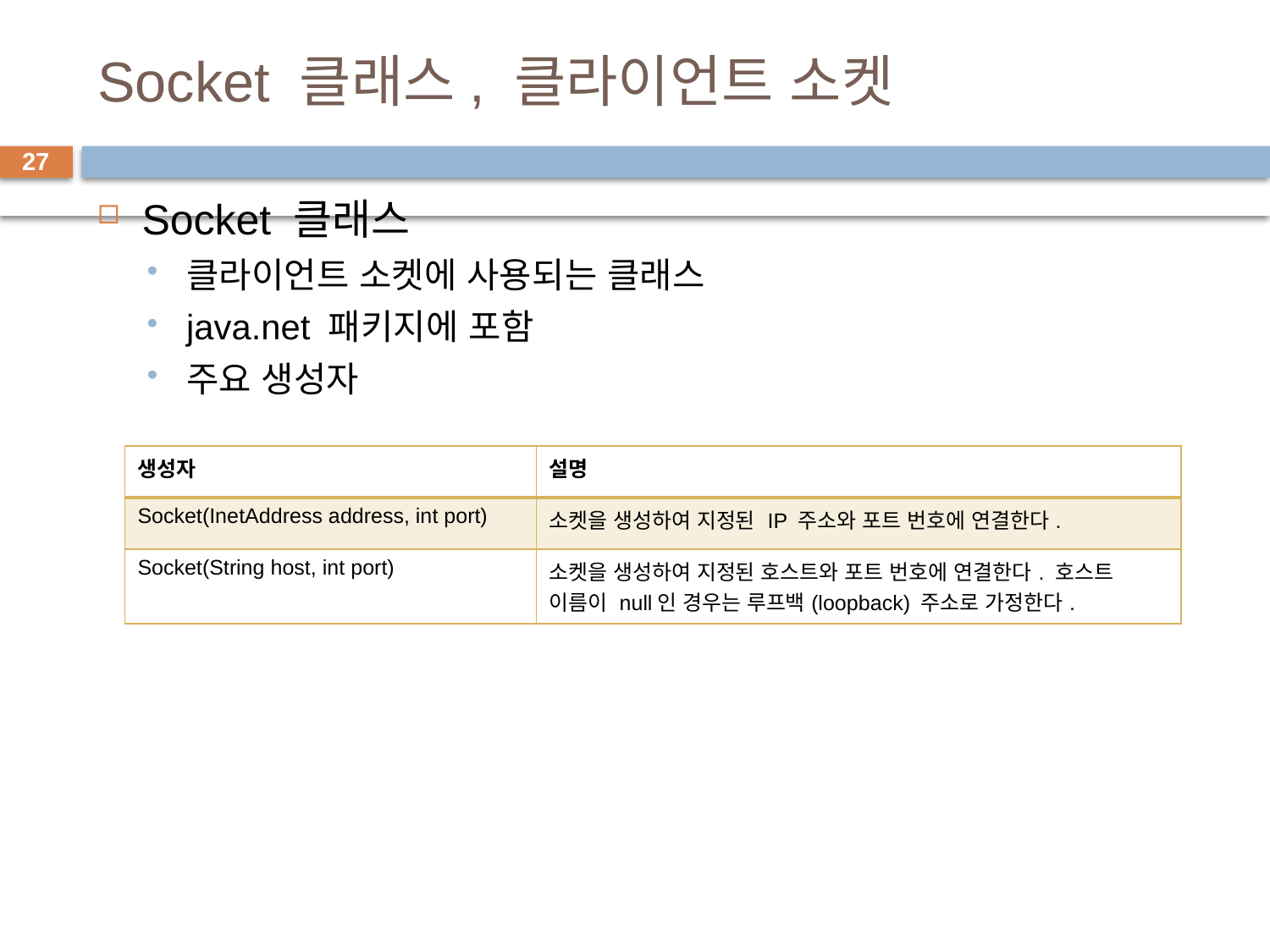

# Socket 클래스, 클라이언트 소켓
27
Socket 클래스
클라이언트 소켓에 사용되는 클래스
java.net 패키지에 포함
주요 생성자

| 생성자 | 설명 |
| --- | --- |
| Socket(InetAddress address, int port) | 소켓을 생성하여 지정된 IP 주소와 포트 번호에 연결한다. |
| Socket(String host, int port) | 소켓을 생성하여 지정된 호스트와 포트 번호에 연결한다. 호스트 이름이 null인 경우는 루프백(loopback) 주소로 가정한다. |